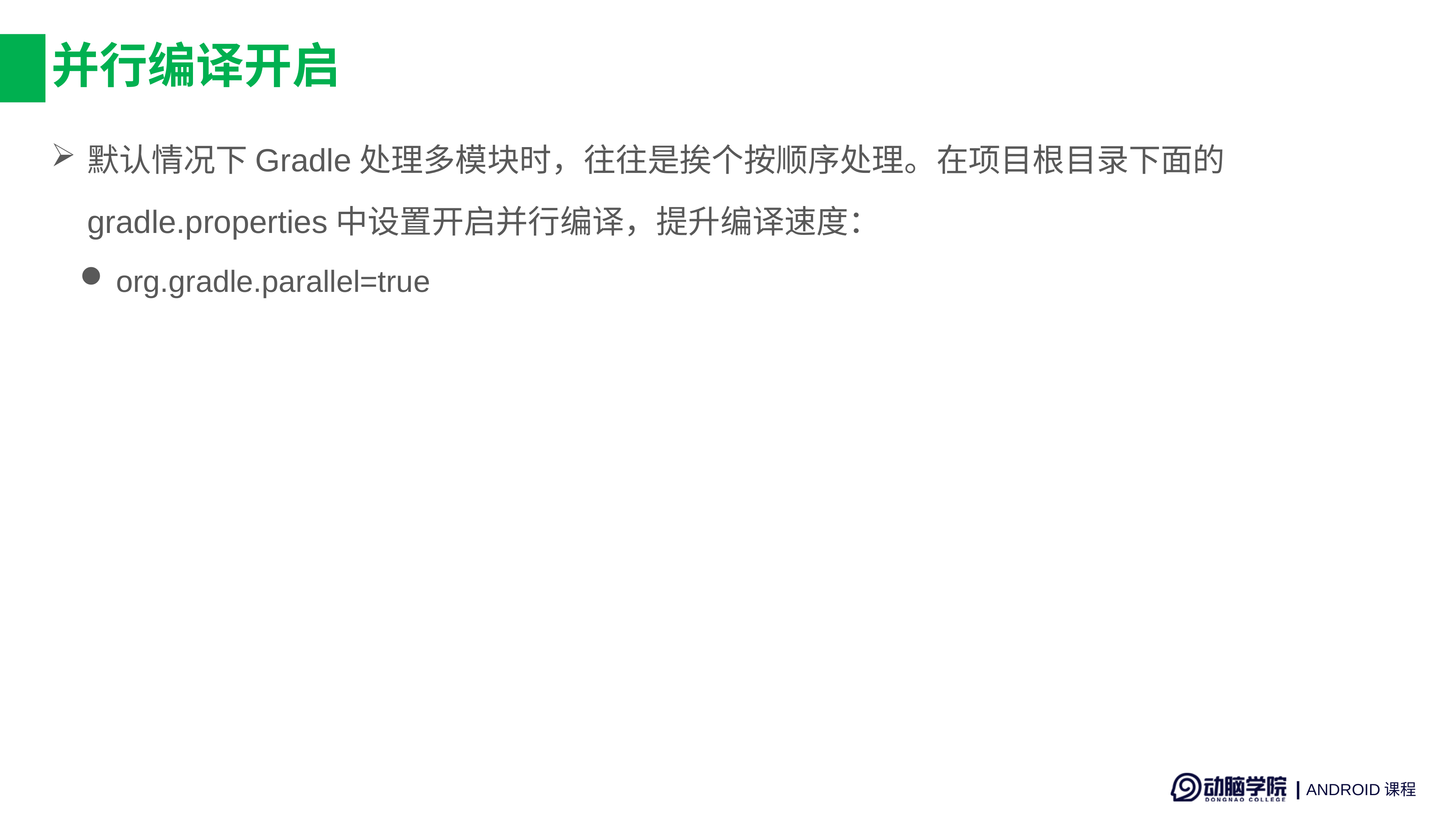

# 并行编译开启
默认情况下Gradle处理多模块时，往往是挨个按顺序处理。在项目根目录下面的gradle.properties中设置开启并行编译，提升编译速度：
org.gradle.parallel=true